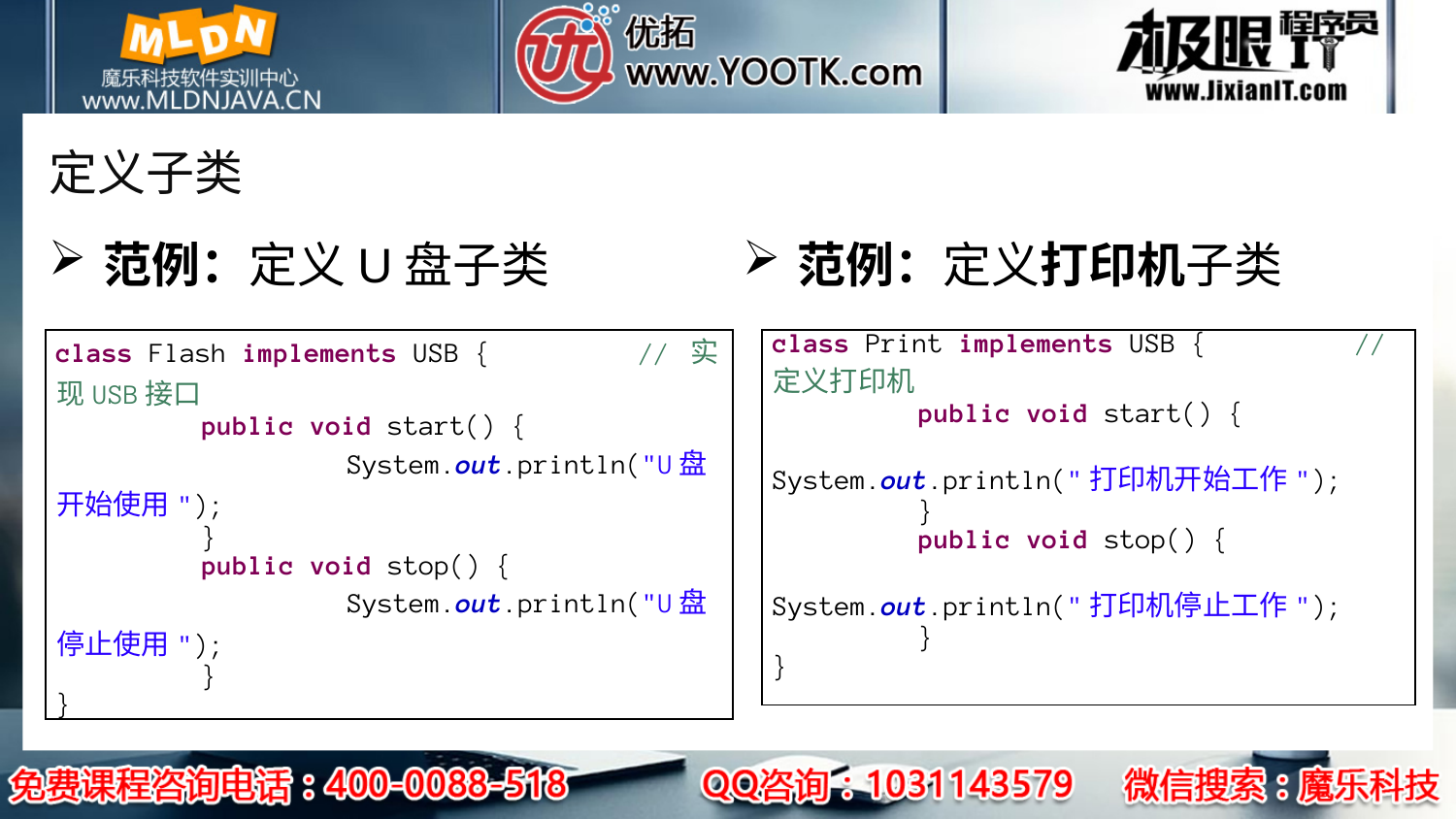

# 定义子类
范例：定义U盘子类
范例：定义打印机子类
| class Flash implements USB { // 实现USB接口 public void start() { System.out.println("U盘开始使用"); } public void stop() { System.out.println("U盘停止使用"); } } |
| --- |
| class Print implements USB { // 定义打印机 public void start() { System.out.println("打印机开始工作"); } public void stop() { System.out.println("打印机停止工作"); } } |
| --- |